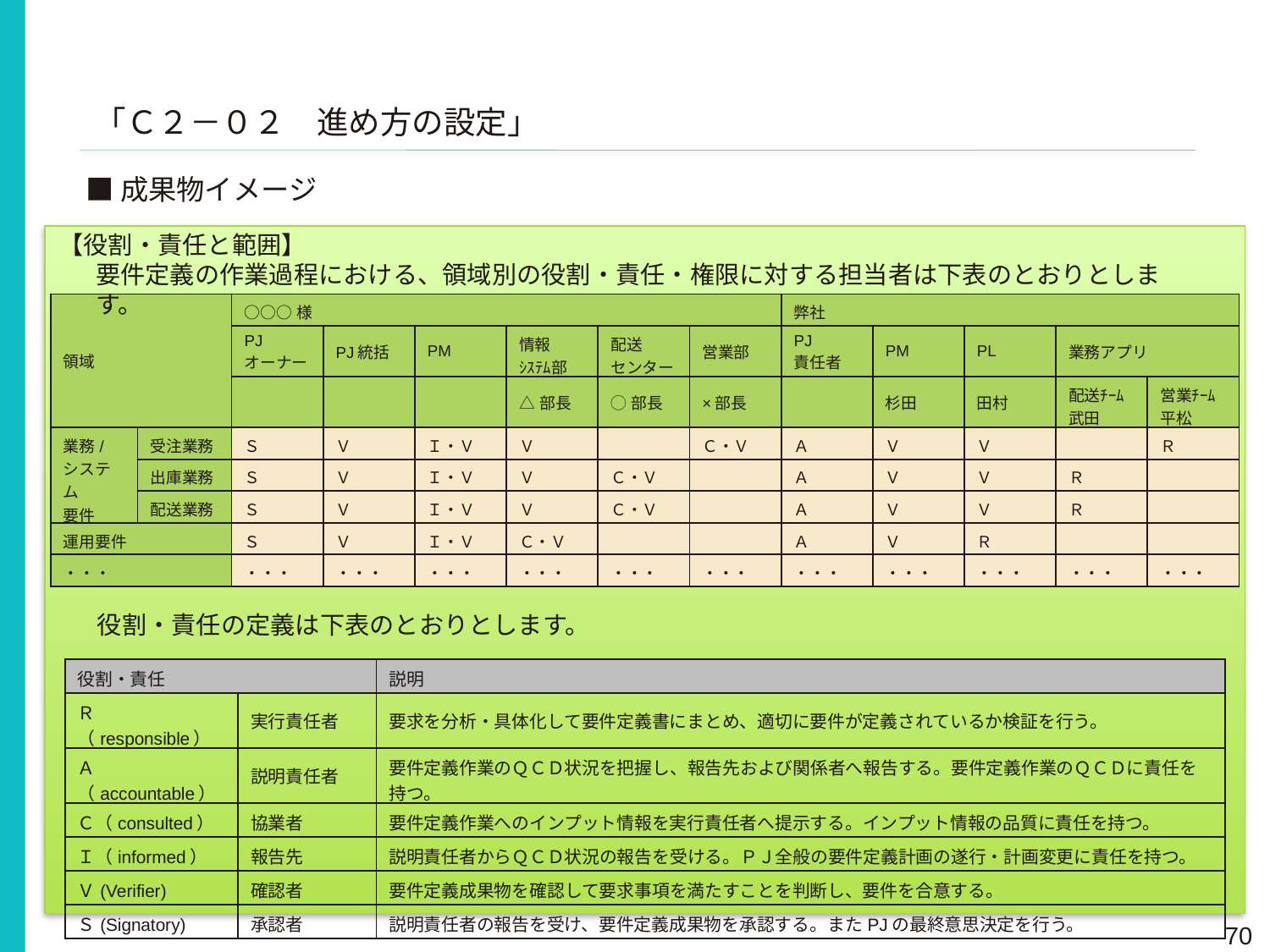

「Ｃ２－０２　進め方の設定」

■成果物イメージ
【役割・責任と範囲】
要件定義の作業過程における、領域別の役割・責任・権限に対する担当者は下表のとおりとします。

| 領域 |  | ○○○様 |  |  |  |  |  | 弊社 |  |  |  |  |
| --- | --- | --- | --- | --- | --- | --- | --- | --- | --- | --- | --- | --- |
|  |  | PJ オーナー | PJ統括 | PM | 情報 ｼｽﾃﾑ部 | 配送 センター | 営業部 | PJ 責任者 | PM | PL | 業務アプリ |  |
|  |  |  |  |  | △部長 | ◯部長 | ×部長 |  | 杉田 | 田村 | 配送ﾁｰﾑ 武田 | 営業ﾁｰﾑ 平松 |
| 業務/ システム 要件 | 受注業務 | Ｓ | Ｖ | Ｉ・Ｖ | Ｖ |  | Ｃ・Ｖ | Ａ | Ｖ | Ｖ |  | Ｒ |
|  | 出庫業務 | Ｓ | Ｖ | Ｉ・Ｖ | Ｖ | Ｃ・Ｖ |  | Ａ | Ｖ | Ｖ | Ｒ |  |
|  | 配送業務 | Ｓ | Ｖ | Ｉ・Ｖ | Ｖ | Ｃ・Ｖ |  | Ａ | Ｖ | Ｖ | Ｒ |  |
| 運用要件 |  | Ｓ | Ｖ | Ｉ・Ｖ | Ｃ・Ｖ |  |  | Ａ | Ｖ | Ｒ |  |  |
| ・・・ |  | ・・・ | ・・・ | ・・・ | ・・・ | ・・・ | ・・・ | ・・・ | ・・・ | ・・・ | ・・・ | ・・・ |
役割・責任の定義は下表のとおりとします。
| 役割・責任 |  | 説明 |
| --- | --- | --- |
| Ｒ（responsible） | 実行責任者 | 要求を分析・具体化して要件定義書にまとめ、適切に要件が定義されているか検証を行う。 |
| Ａ（accountable） | 説明責任者 | 要件定義作業のＱＣＤ状況を把握し、報告先および関係者へ報告する。要件定義作業のＱＣＤに責任を持つ。 |
| Ｃ（consulted） | 協業者 | 要件定義作業へのインプット情報を実行責任者へ提示する。インプット情報の品質に責任を持つ。 |
| Ｉ（informed） | 報告先 | 説明責任者からＱＣＤ状況の報告を受ける。ＰＪ全般の要件定義計画の遂行・計画変更に責任を持つ。 |
| Ｖ(Verifier) | 確認者 | 要件定義成果物を確認して要求事項を満たすことを判断し、要件を合意する。 |
| Ｓ(Signatory) | 承認者 | 説明責任者の報告を受け、要件定義成果物を承認する。またPJの最終意思決定を行う。 |
70